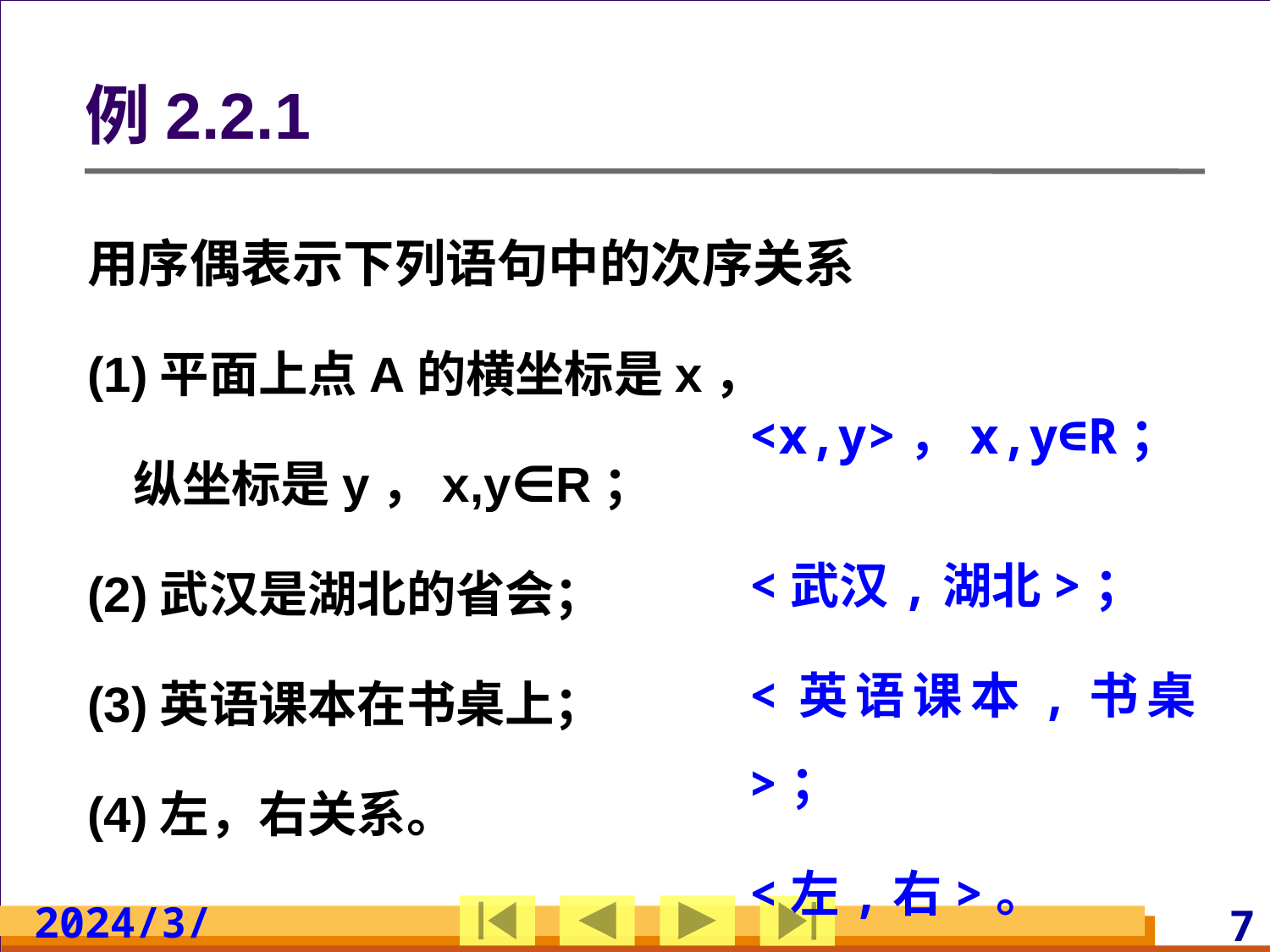

# 例2.2.1
用序偶表示下列语句中的次序关系
(1)平面上点A的横坐标是x，
   纵坐标是y，x,y∈R；
(2)武汉是湖北的省会；
(3)英语课本在书桌上；
(4)左，右关系。
<x,y>，x,y∈R；
<武汉,湖北>；
<英语课本,书桌>；
<左,右>。
2024/3/10